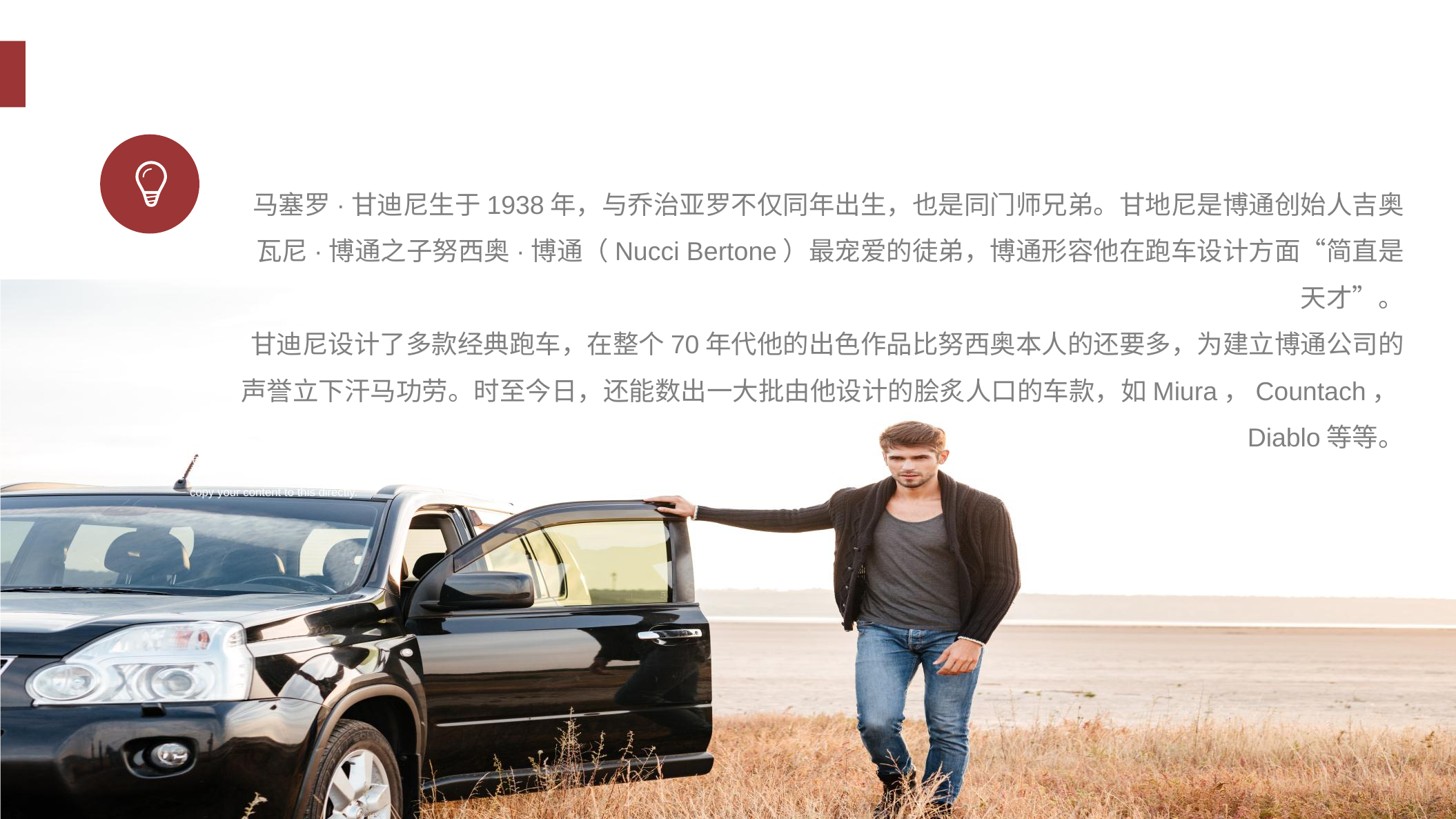

马塞罗·甘迪尼生于1938年，与乔治亚罗不仅同年出生，也是同门师兄弟。甘地尼是博通创始人吉奥瓦尼·博通之子努西奥·博通（Nucci Bertone）最宠爱的徒弟，博通形容他在跑车设计方面“简直是天才”。
甘迪尼设计了多款经典跑车，在整个70年代他的出色作品比努西奥本人的还要多，为建立博通公司的声誉立下汗马功劳。时至今日，还能数出一大批由他设计的脍炙人口的车款，如Miura，Countach，Diablo等等。

请替换文字内容
请替换文字内容
Please replace text, click add relevant headline, modify the text content, also can copy your content to this directly.
Please replace text, click add relevant headline, modify the text content, also can copy your content to this directly.